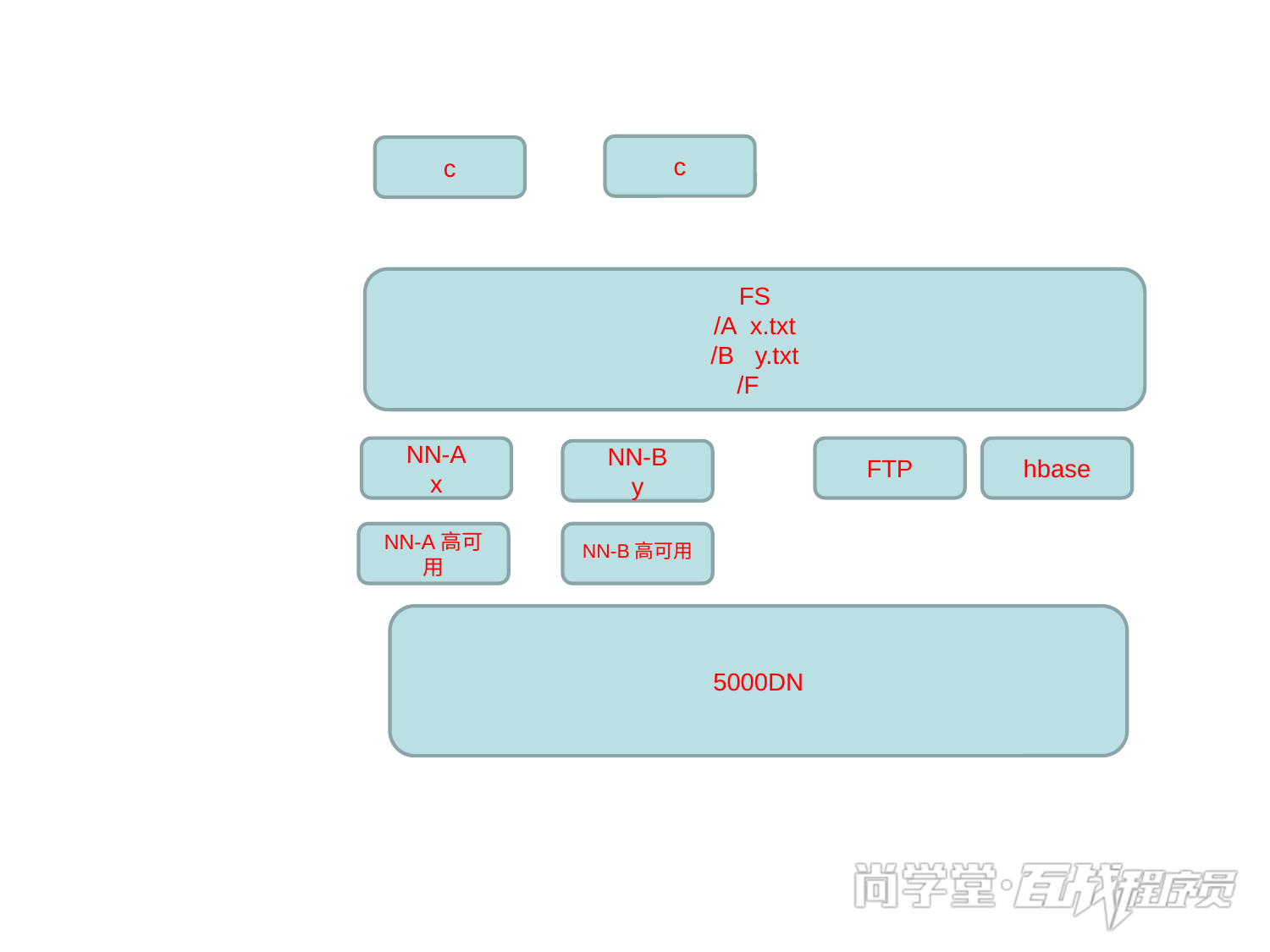

c
c
FS
/A  x.txt
/B   y.txt
/F
NN-A
x
FTP
hbase
NN-B
y
NN-A高可用

NN-B高可用

5000DN